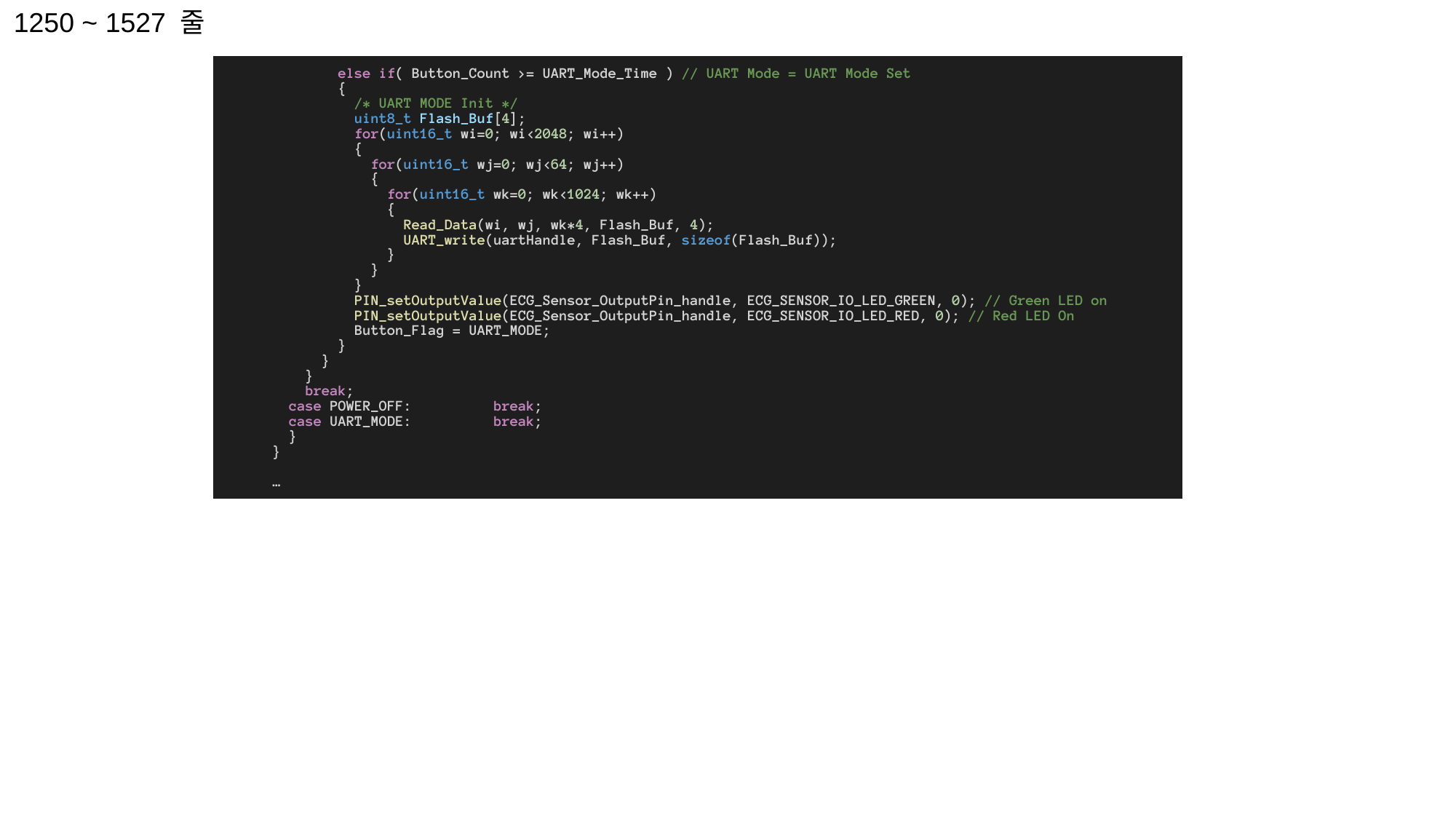

1250 ~ 1527 줄
| else if( Button\_Count >= UART\_Mode\_Time ) // UART Mode = UART Mode Set               {                 /\* UART MODE Init \*/                 uint8\_t Flash\_Buf[4];                 for(uint16\_t wi=0; wi<2048; wi++)                 {                   for(uint16\_t wj=0; wj<64; wj++)                   {                     for(uint16\_t wk=0; wk<1024; wk++)                     {                       Read\_Data(wi, wj, wk\*4, Flash\_Buf, 4);                         UART\_write(uartHandle, Flash\_Buf, sizeof(Flash\_Buf));                     }                   }                 }                                 PIN\_setOutputValue(ECG\_Sensor\_OutputPin\_handle, ECG\_SENSOR\_IO\_LED\_GREEN, 0); // Green LED on                 PIN\_setOutputValue(ECG\_Sensor\_OutputPin\_handle, ECG\_SENSOR\_IO\_LED\_RED, 0); // Red LED On                 Button\_Flag = UART\_MODE;               }             }           }           break;                   case POWER\_OFF:          break;         case UART\_MODE:          break;         }       } … |
| --- |